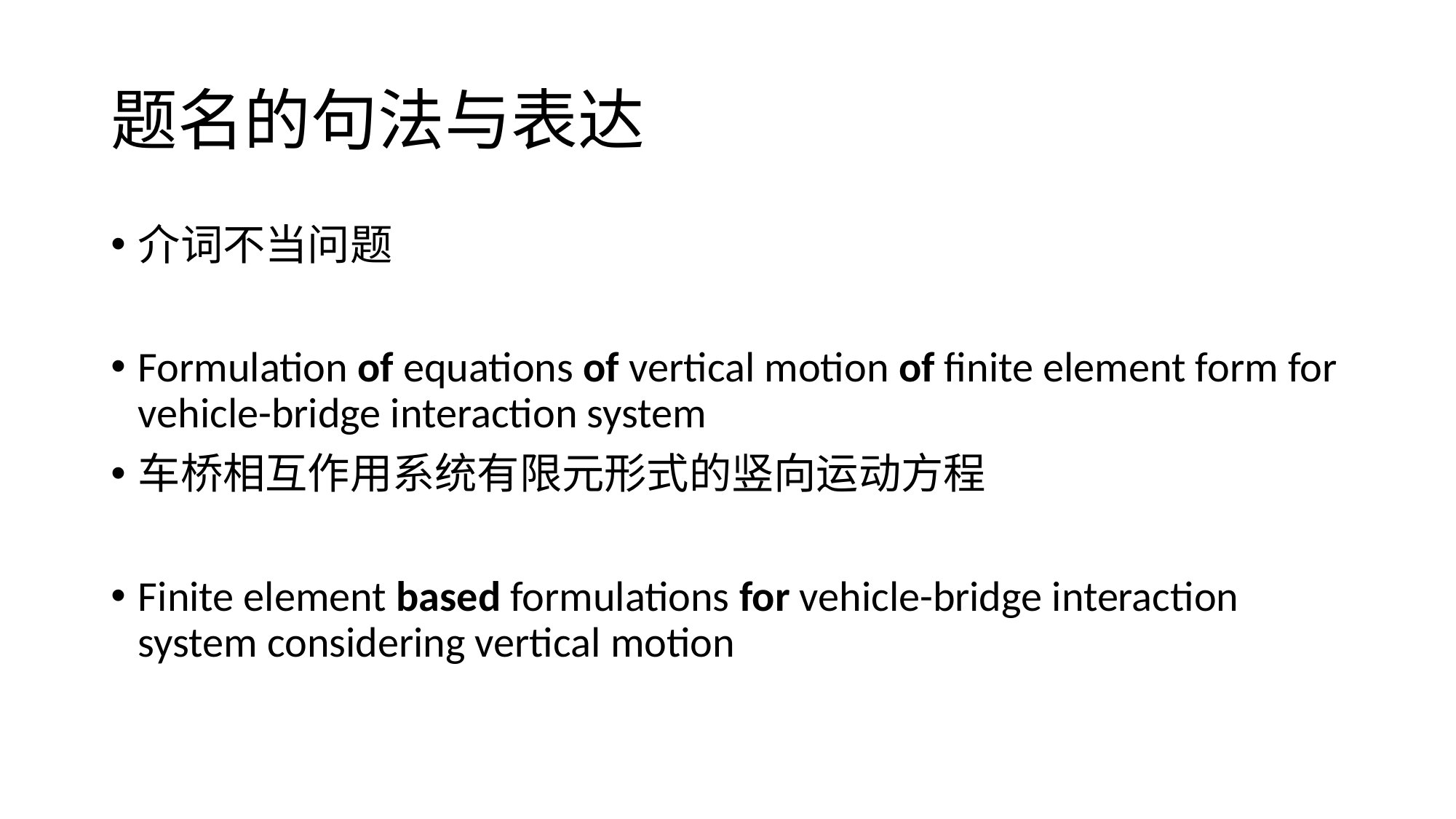

# 题名的句法与表达
介词不当问题

Formulation of equations of vertical motion of finite element form for vehicle-bridge interaction system
车桥相互作用系统有限元形式的竖向运动方程

Finite element based formulations for vehicle-bridge interaction system considering vertical motion